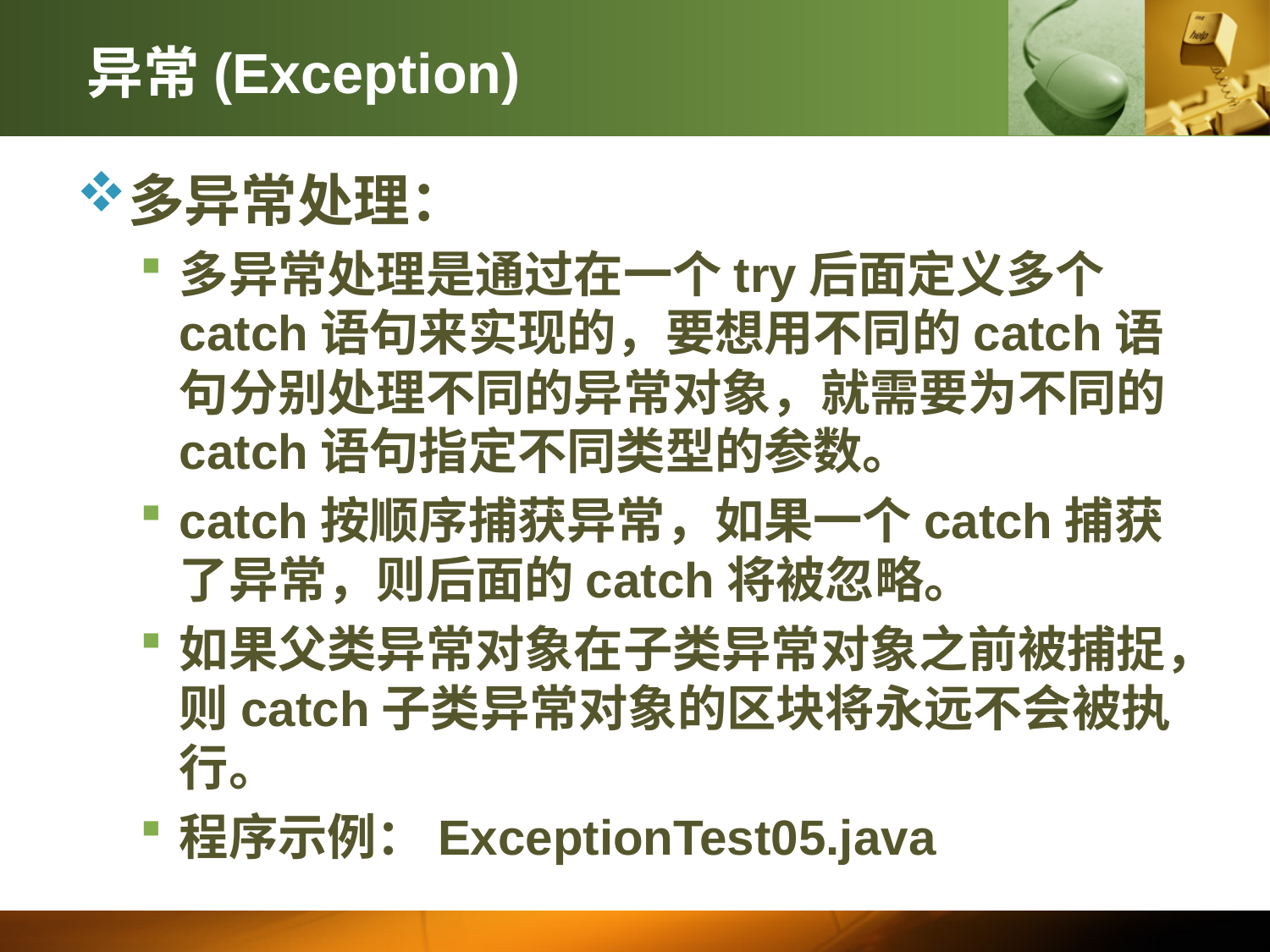

异常(Exception)
多异常处理：
多异常处理是通过在一个try后面定义多个catch语句来实现的，要想用不同的catch语句分别处理不同的异常对象，就需要为不同的catch语句指定不同类型的参数。
catch按顺序捕获异常，如果一个catch捕获了异常，则后面的catch将被忽略。
如果父类异常对象在子类异常对象之前被捕捉，则catch子类异常对象的区块将永远不会被执行。
程序示例：ExceptionTest05.java